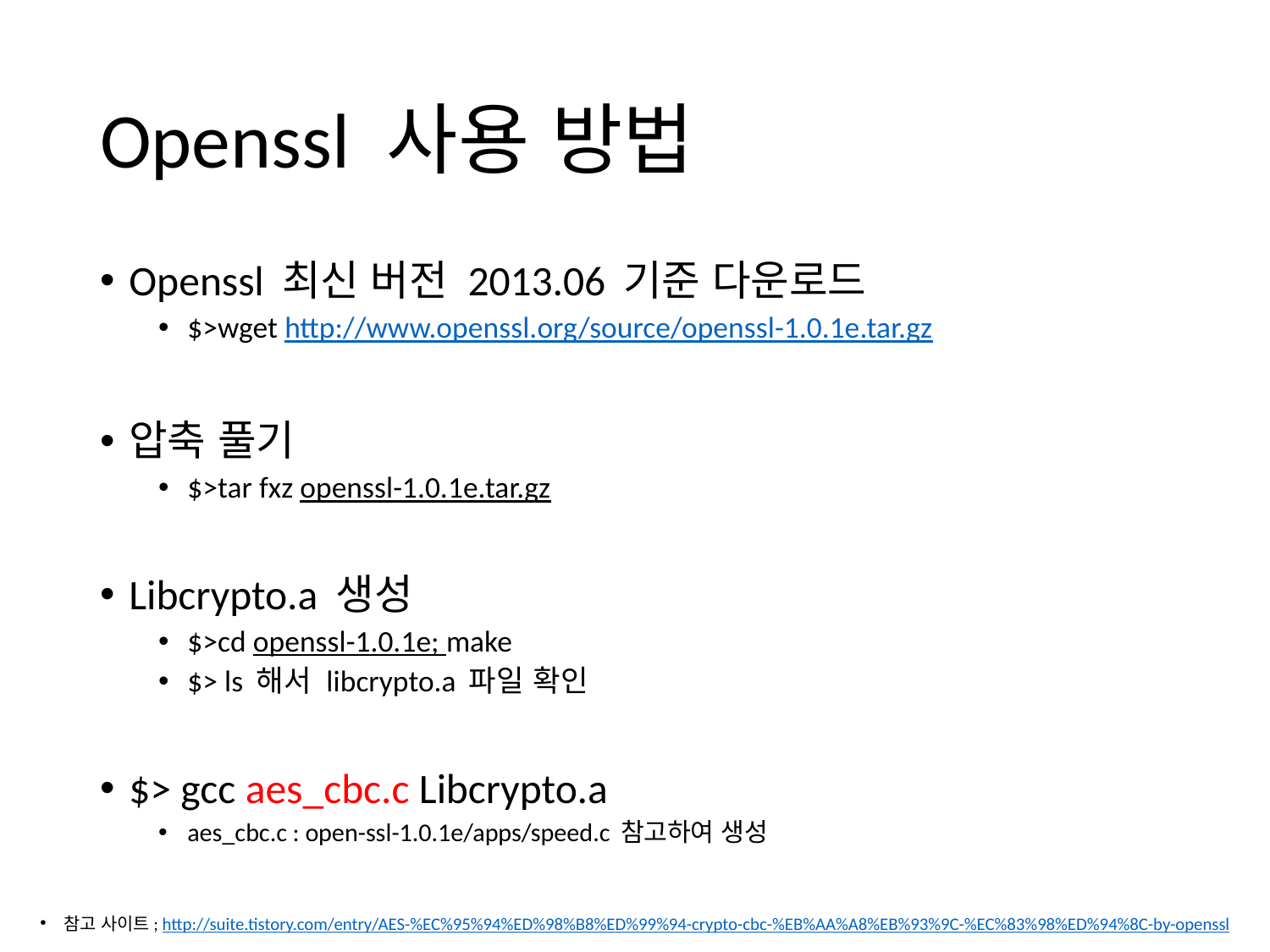

# Openssl 사용 방법
Openssl 최신 버전 2013.06 기준 다운로드
$>wget http://www.openssl.org/source/openssl-1.0.1e.tar.gz

압축 풀기
$>tar fxz openssl-1.0.1e.tar.gz

Libcrypto.a 생성
$>cd openssl-1.0.1e; make
$> ls 해서 libcrypto.a 파일 확인

$> gcc aes_cbc.c Libcrypto.a
aes_cbc.c : open-ssl-1.0.1e/apps/speed.c 참고하여 생성
참고 사이트; http://suite.tistory.com/entry/AES-%EC%95%94%ED%98%B8%ED%99%94-crypto-cbc-%EB%AA%A8%EB%93%9C-%EC%83%98%ED%94%8C-by-openssl